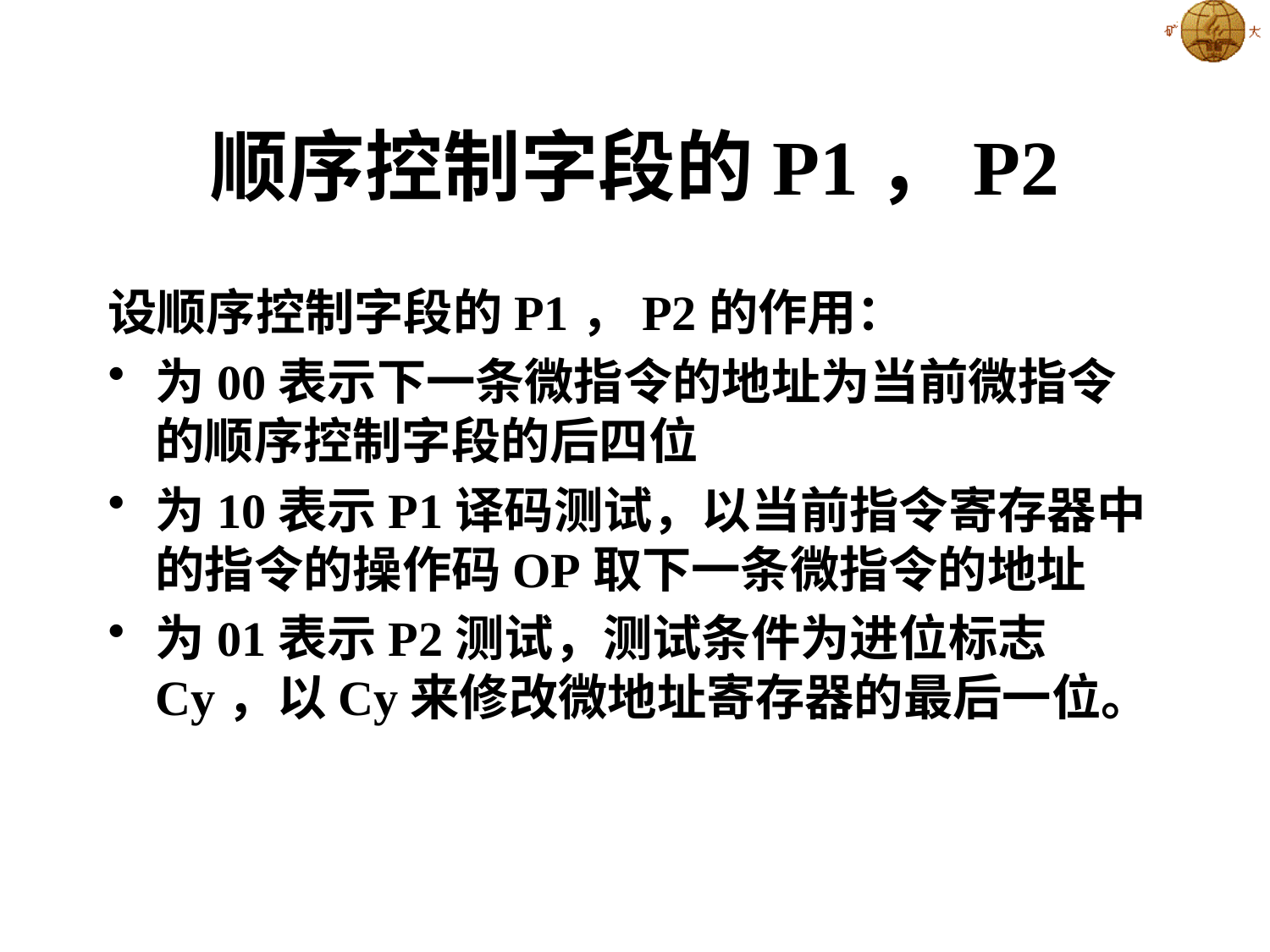

# 顺序控制字段的P1，P2
设顺序控制字段的P1，P2的作用：
为00表示下一条微指令的地址为当前微指令的顺序控制字段的后四位
为10表示P1译码测试，以当前指令寄存器中的指令的操作码OP取下一条微指令的地址
为01表示P2测试，测试条件为进位标志Cy，以Cy来修改微地址寄存器的最后一位。